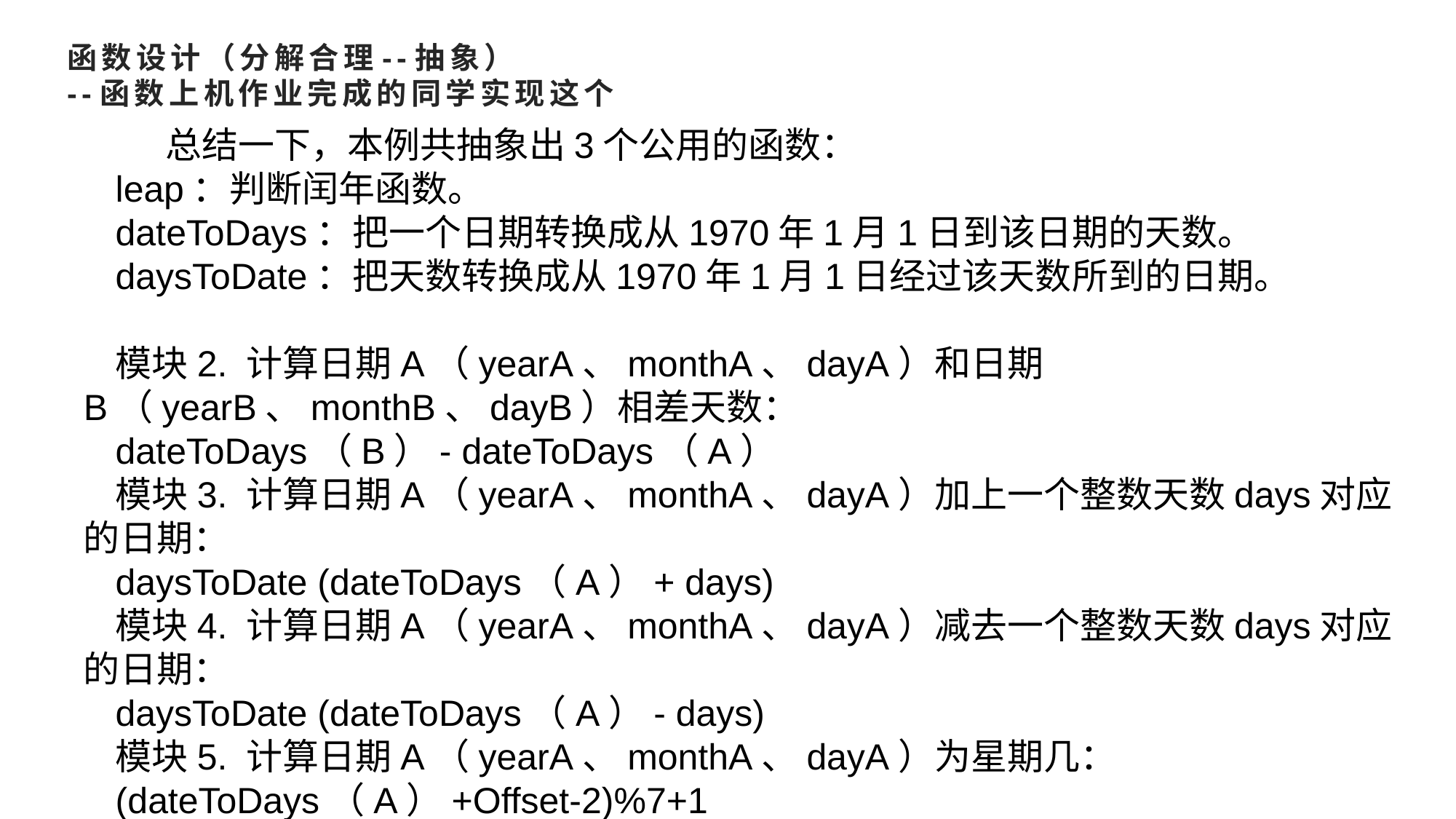

# 函数设计（分解合理--抽象） --函数上机作业完成的同学实现这个
     总结一下，本例共抽象出3个公用的函数：
leap：判断闰年函数。
dateToDays：把一个日期转换成从1970年1月1日到该日期的天数。
daysToDate：把天数转换成从1970年1月1日经过该天数所到的日期。

模块2. 计算日期A（yearA、monthA、dayA）和日期B（yearB、monthB、dayB）相差天数：
dateToDays（B）- dateToDays（A）
模块3. 计算日期A（yearA、monthA、dayA）加上一个整数天数days对应的日期：
daysToDate (dateToDays（A）+ days)
模块4. 计算日期A（yearA、monthA、dayA）减去一个整数天数days对应的日期：
daysToDate (dateToDays（A）- days)
模块5. 计算日期A（yearA、monthA、dayA）为星期几：
(dateToDays（A）+Offset-2)%7+1
Offset是1970年1月1日星期值，值为4。